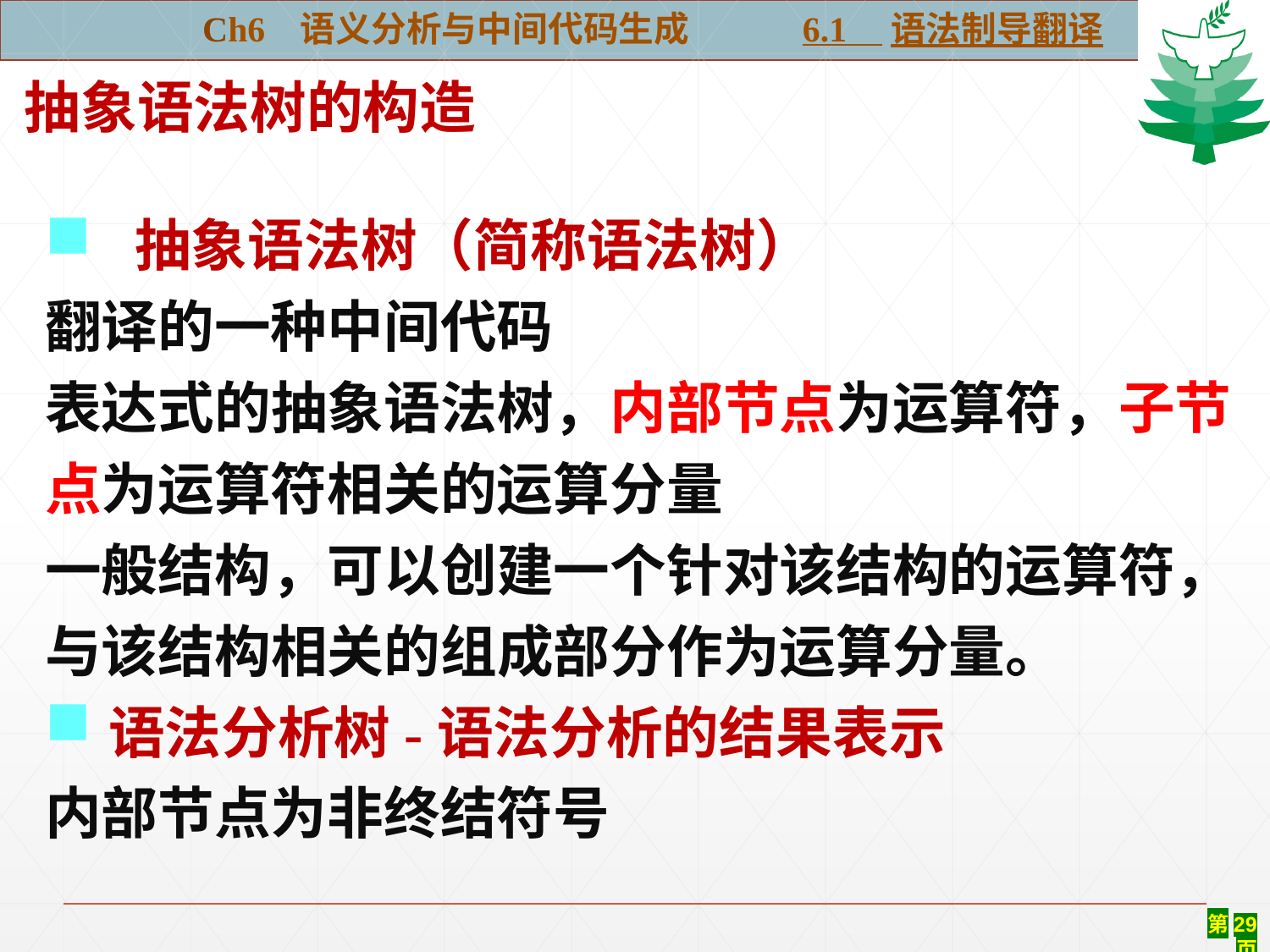

Ch6   语义分析与中间代码生成             6.1    语法制导翻译
# 抽象语法树的构造
 抽象语法树（简称语法树）
翻译的一种中间代码
表达式的抽象语法树，内部节点为运算符，子节点为运算符相关的运算分量
一般结构，可以创建一个针对该结构的运算符，与该结构相关的组成部分作为运算分量。
语法分析树-语法分析的结果表示
内部节点为非终结符号